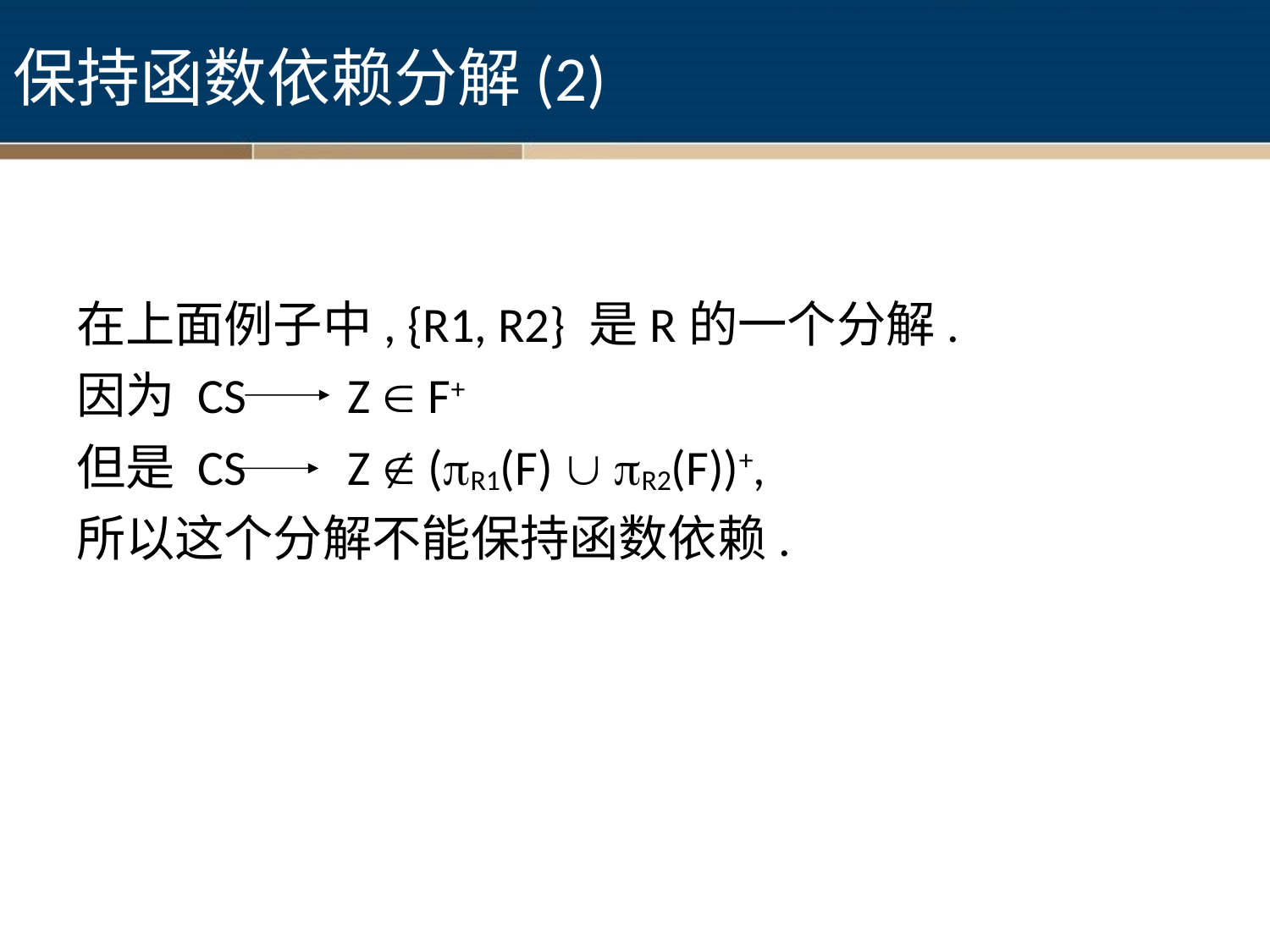

# 保持函数依赖分解(2)
在上面例子中, {R1, R2} 是R的一个分解.
因为 CS         Z ∈ F+
但是 CS         Z ∉ (πR1(F) ∪ πR2(F))+,
所以这个分解不能保持函数依赖.